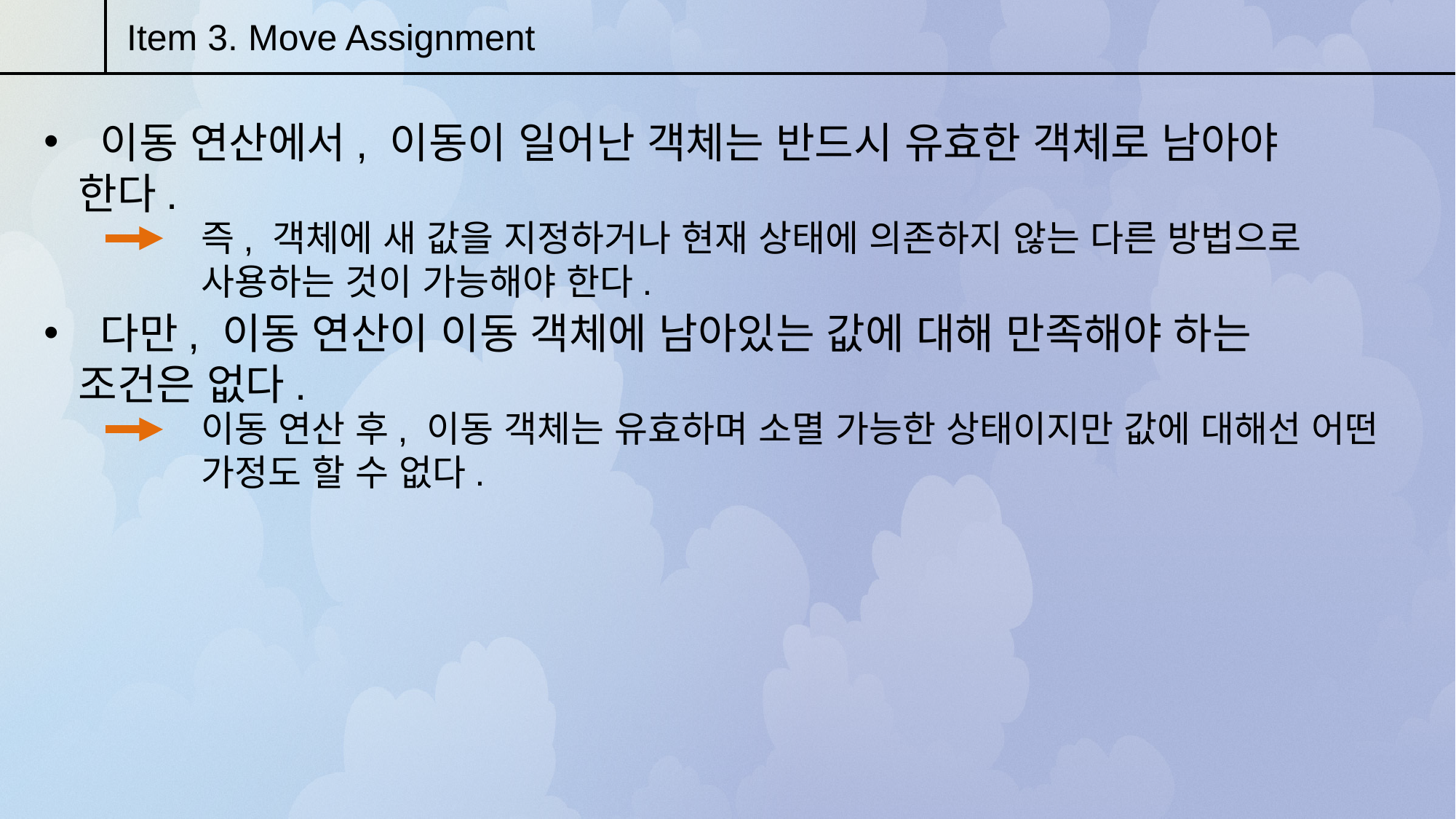

Item 3. Move Assignment
 이동 연산에서, 이동이 일어난 객체는 반드시 유효한 객체로 남아야 한다.
즉, 객체에 새 값을 지정하거나 현재 상태에 의존하지 않는 다른 방법으로 사용하는 것이 가능해야 한다.
 다만, 이동 연산이 이동 객체에 남아있는 값에 대해 만족해야 하는 조건은 없다.
이동 연산 후, 이동 객체는 유효하며 소멸 가능한 상태이지만 값에 대해선 어떤 가정도 할 수 없다.